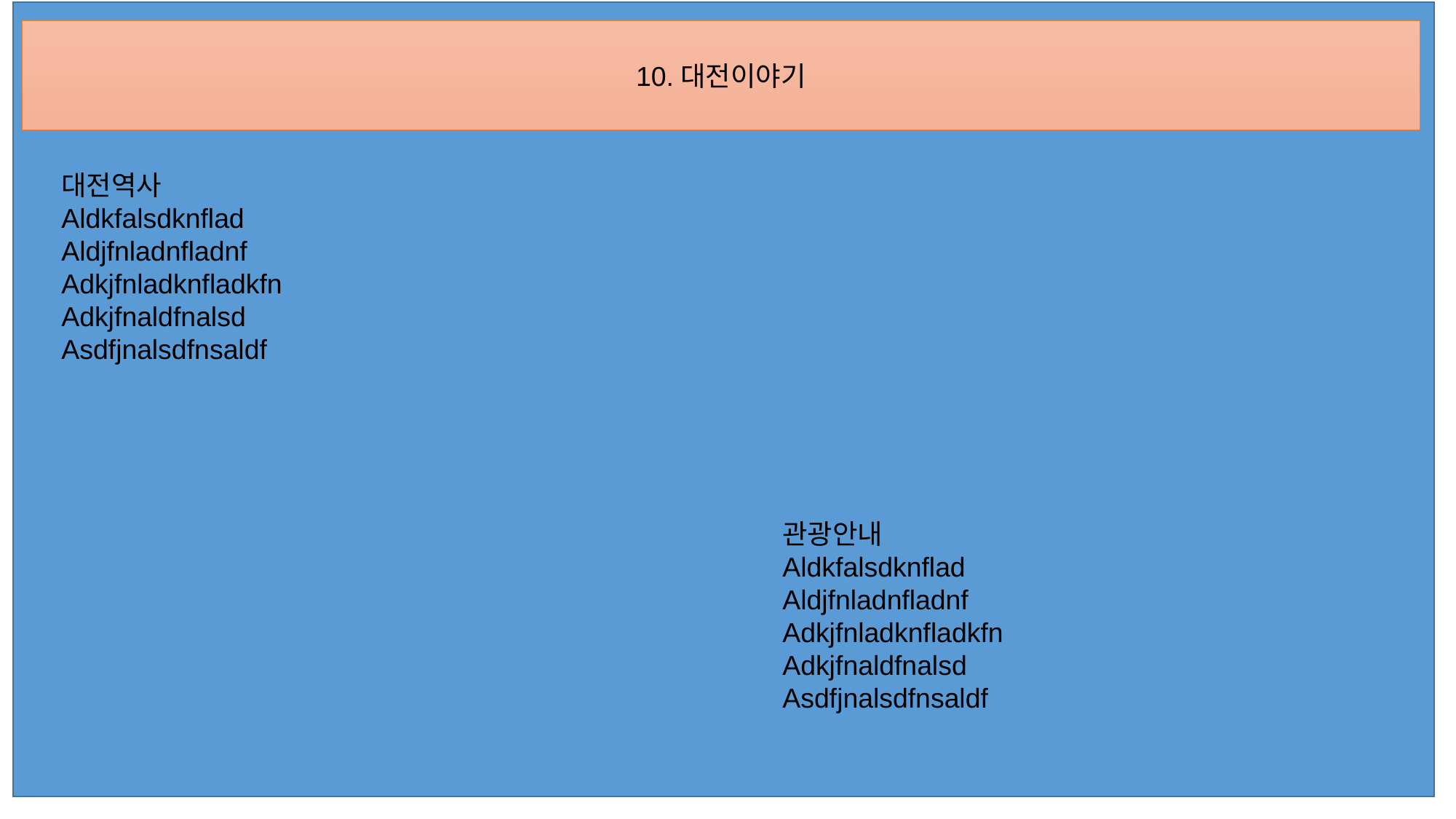

10.대전이야기

대전역사
Aldkfalsdknflad
Aldjfnladnfladnf
Adkjfnladknfladkfn
Adkjfnaldfnalsd
Asdfjnalsdfnsaldf
관광안내
Aldkfalsdknflad
Aldjfnladnfladnf
Adkjfnladknfladkfn
Adkjfnaldfnalsd
Asdfjnalsdfnsaldf